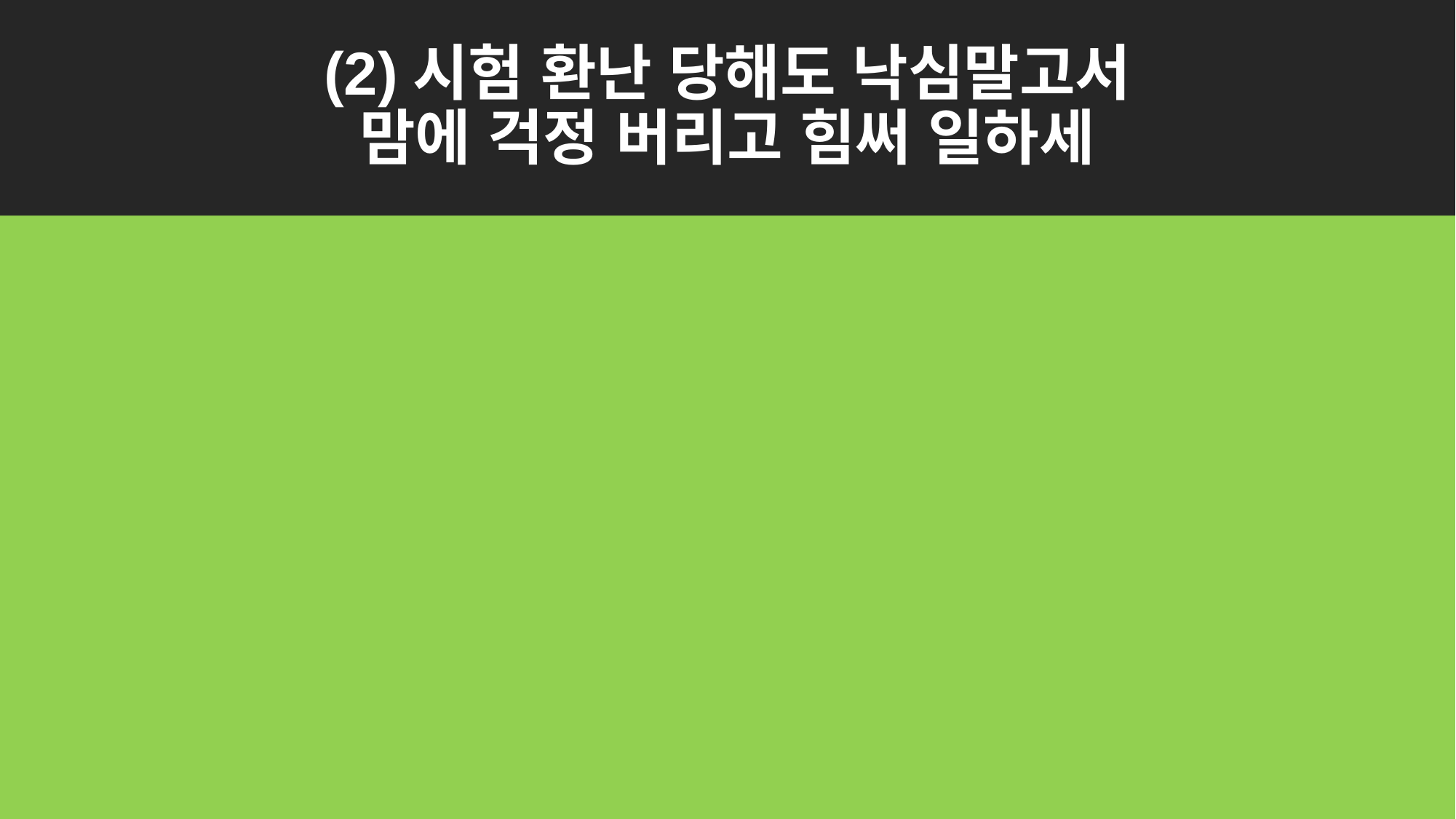

# (2)시험 환난 당해도 낙심말고서
맘에 걱정 버리고 힘써 일하세